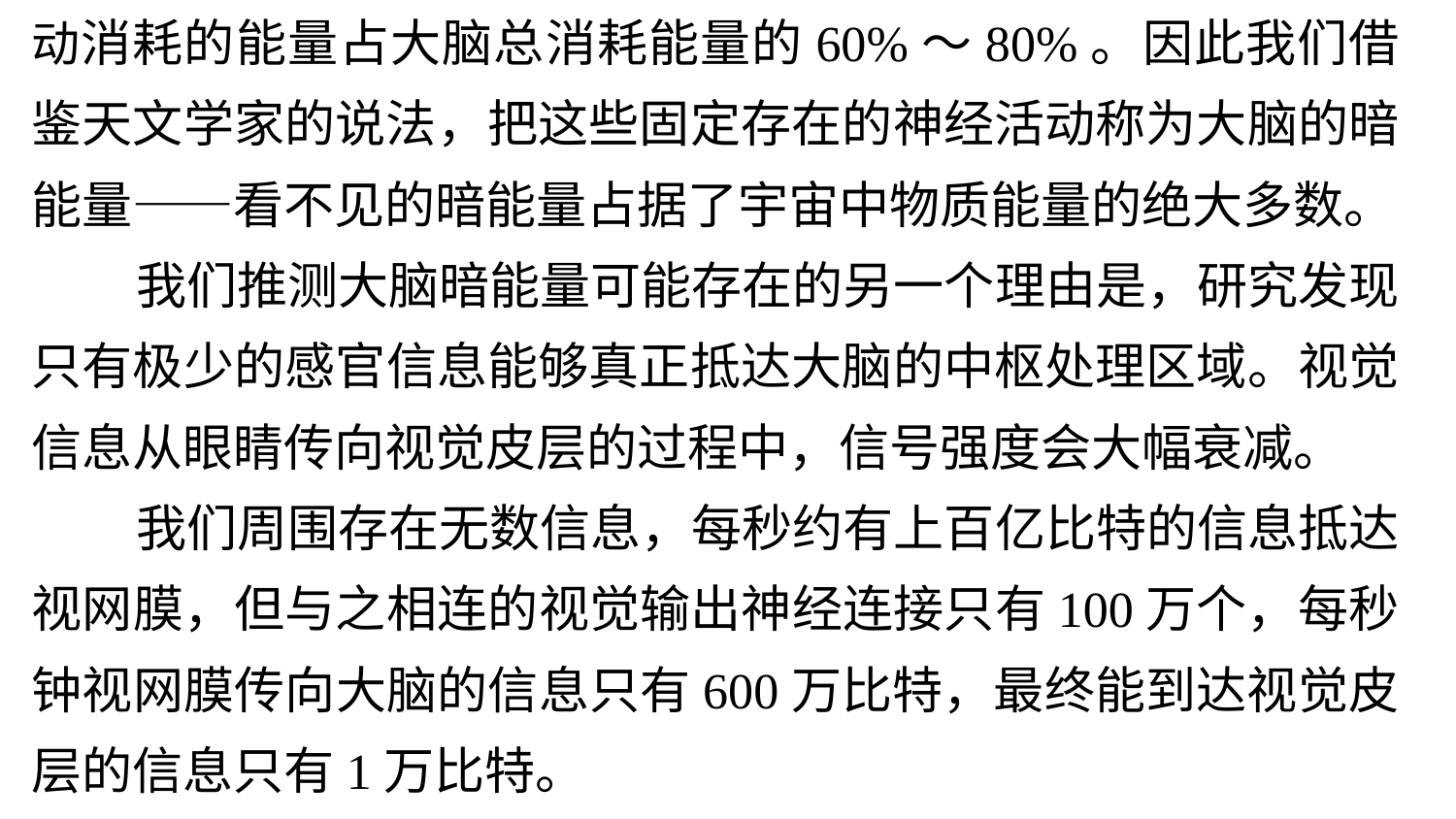

动消耗的能量占大脑总消耗能量的60%～80%。因此我们借鉴天文学家的说法，把这些固定存在的神经活动称为大脑的暗能量——看不见的暗能量占据了宇宙中物质能量的绝大多数。
        我们推测大脑暗能量可能存在的另一个理由是，研究发现只有极少的感官信息能够真正抵达大脑的中枢处理区域。视觉信息从眼睛传向视觉皮层的过程中，信号强度会大幅衰减。
        我们周围存在无数信息，每秒约有上百亿比特的信息抵达视网膜，但与之相连的视觉输出神经连接只有100万个，每秒钟视网膜传向大脑的信息只有600万比特，最终能到达视觉皮层的信息只有1万比特。